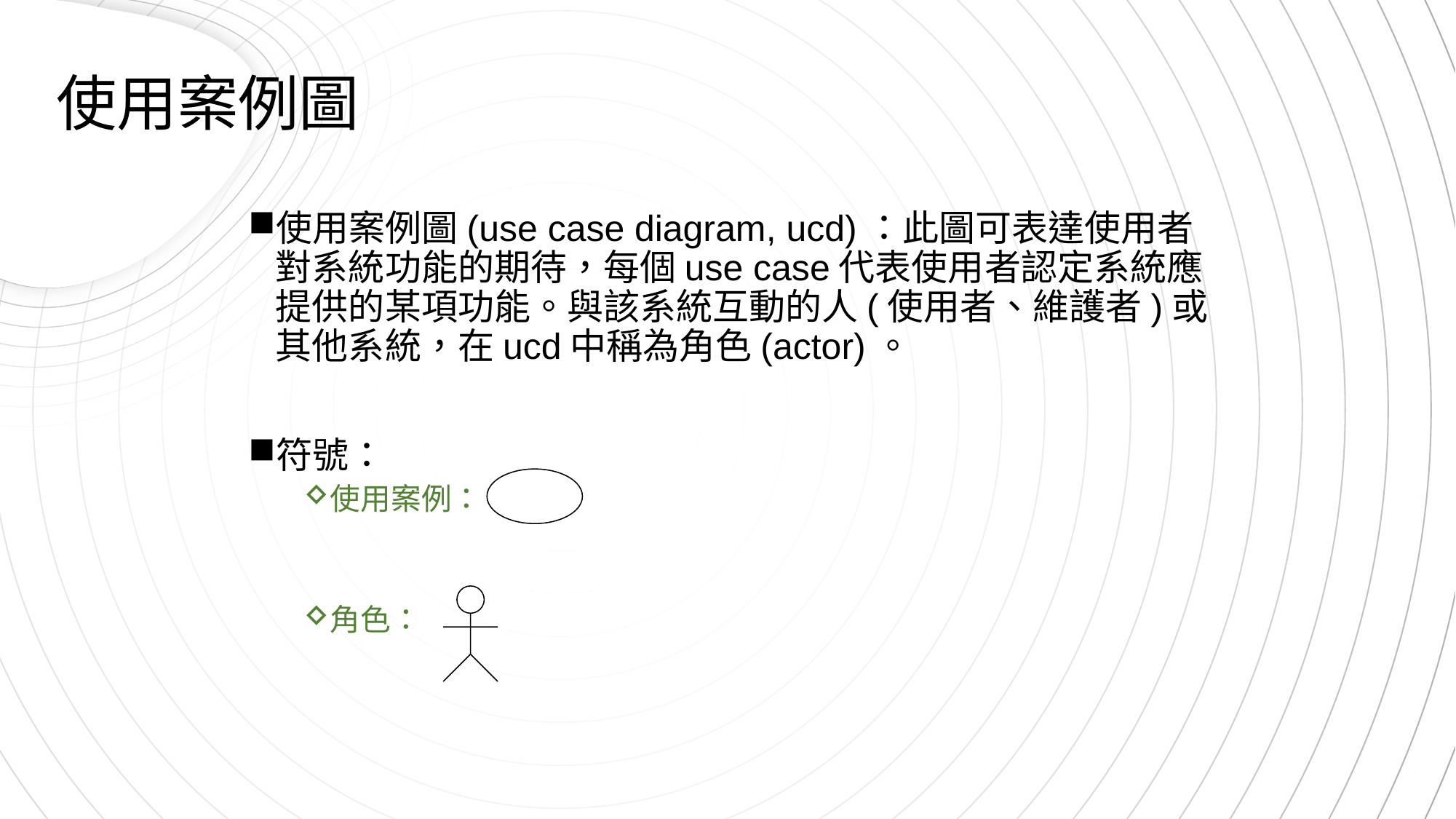

使用案例圖
使用案例圖(use case diagram, ucd)：此圖可表達使用者對系統功能的期待，每個use case代表使用者認定系統應提供的某項功能。與該系統互動的人(使用者、維護者)或其他系統，在ucd中稱為角色(actor)。

符號：
使用案例：

角色：